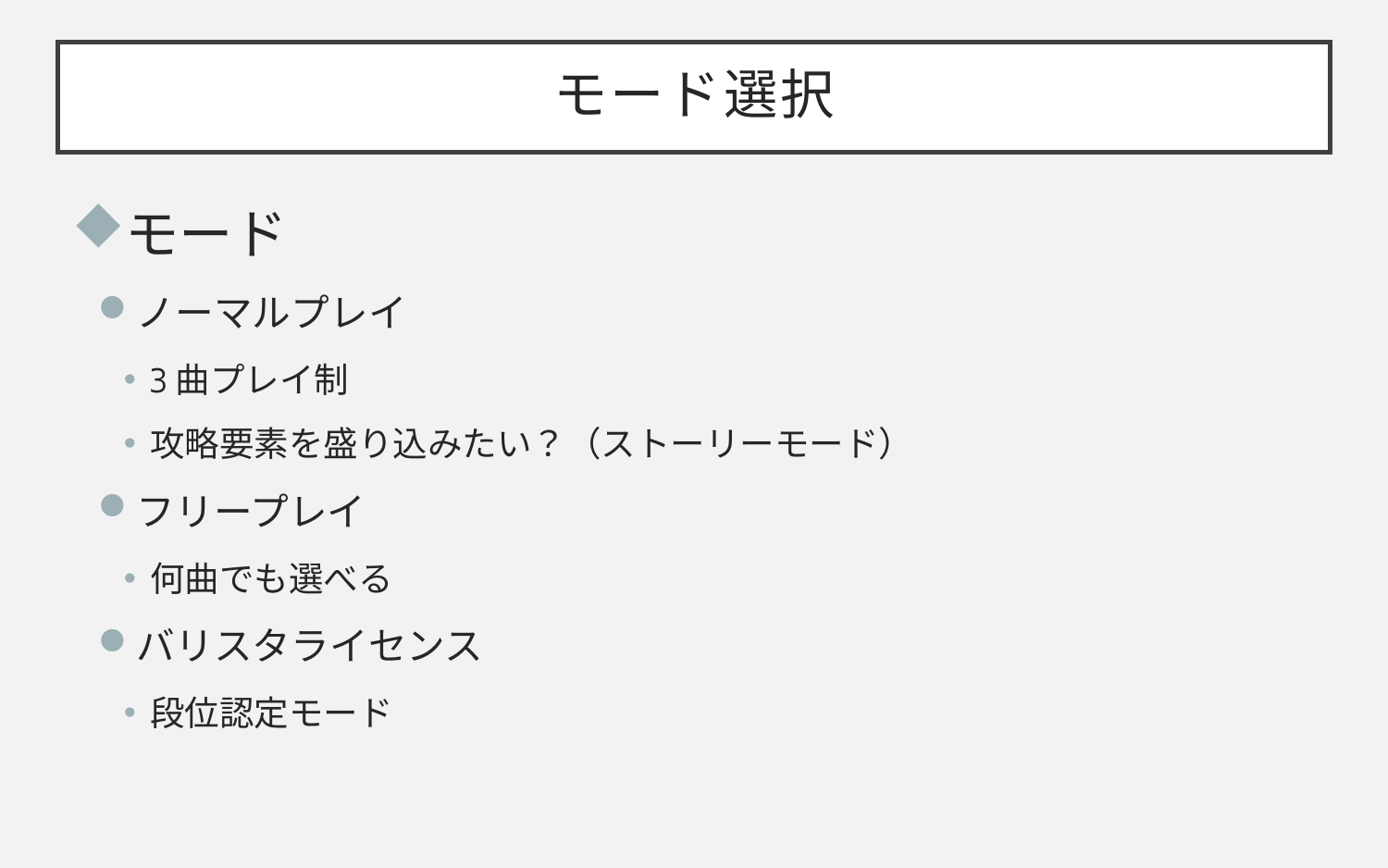

# モード選択
モード
ノーマルプレイ
3曲プレイ制
攻略要素を盛り込みたい？（ストーリーモード）
フリープレイ
何曲でも選べる
バリスタライセンス
段位認定モード